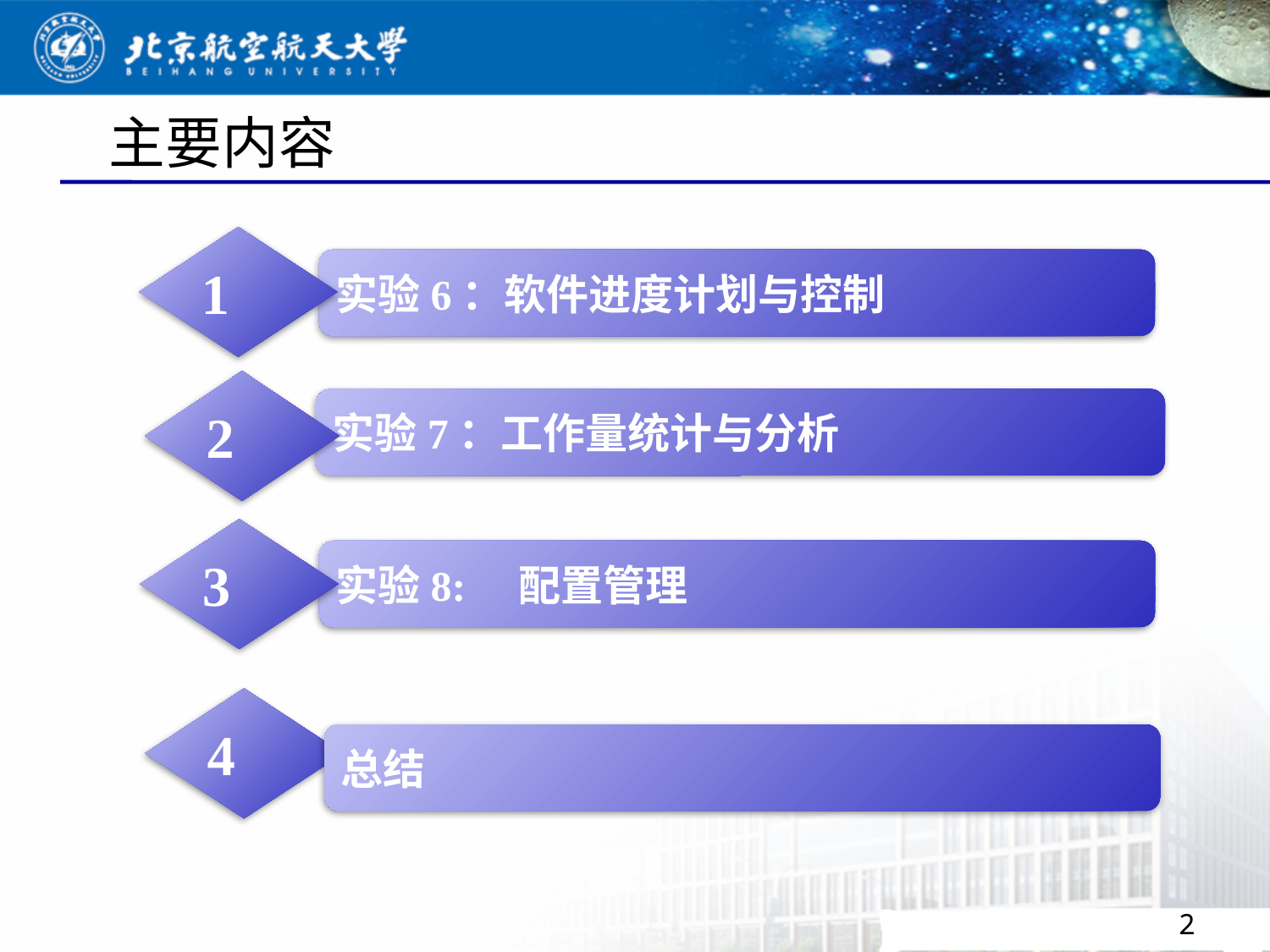

# 主要内容
1
实验6：软件进度计划与控制
2
实验7：工作量统计与分析
3
实验8:    配置管理
4
总结